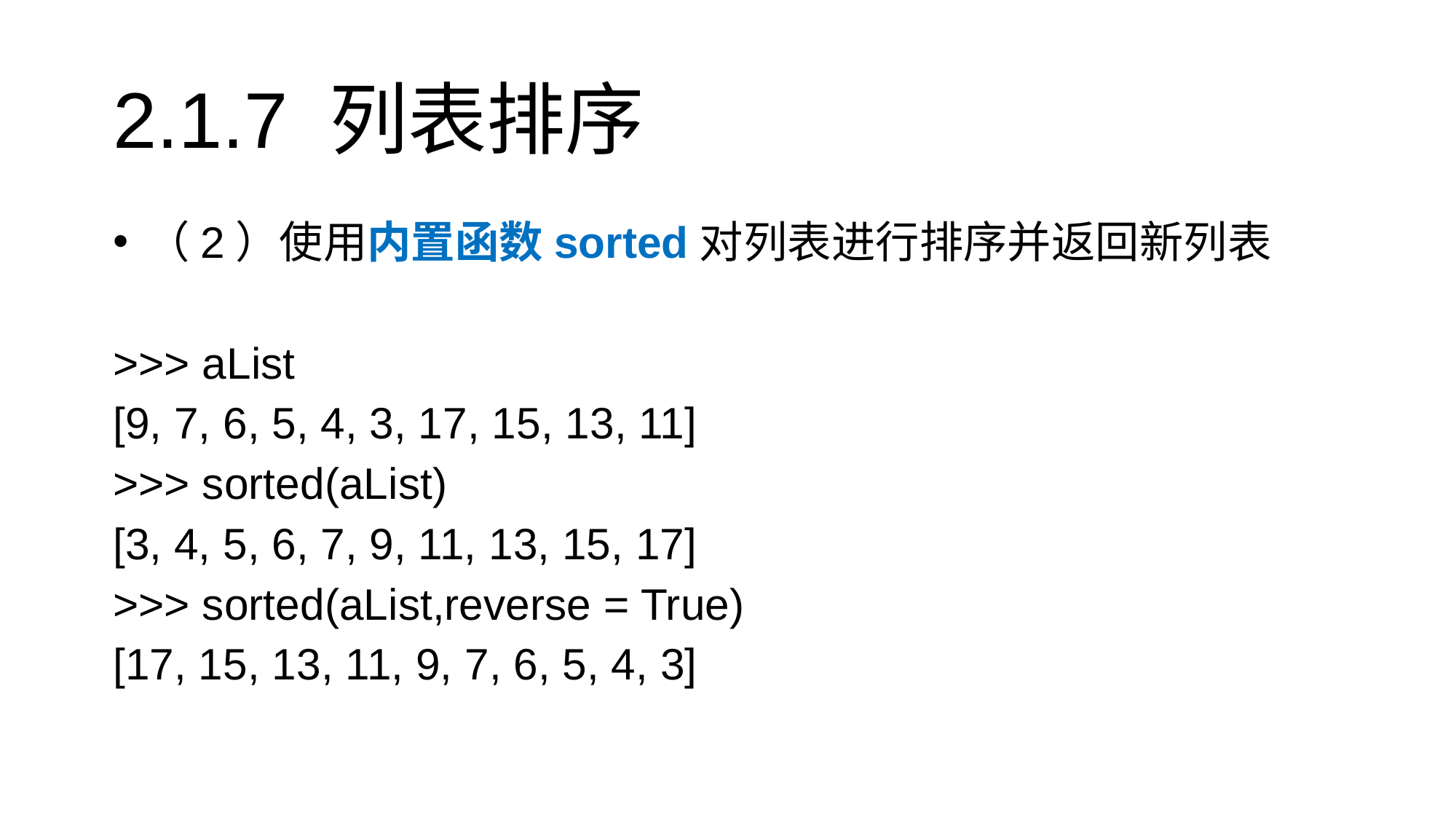

# 2.1.7 列表排序
（2）使用内置函数sorted对列表进行排序并返回新列表

>>> aList
[9, 7, 6, 5, 4, 3, 17, 15, 13, 11]
>>> sorted(aList)
[3, 4, 5, 6, 7, 9, 11, 13, 15, 17]
>>> sorted(aList,reverse = True)
[17, 15, 13, 11, 9, 7, 6, 5, 4, 3]